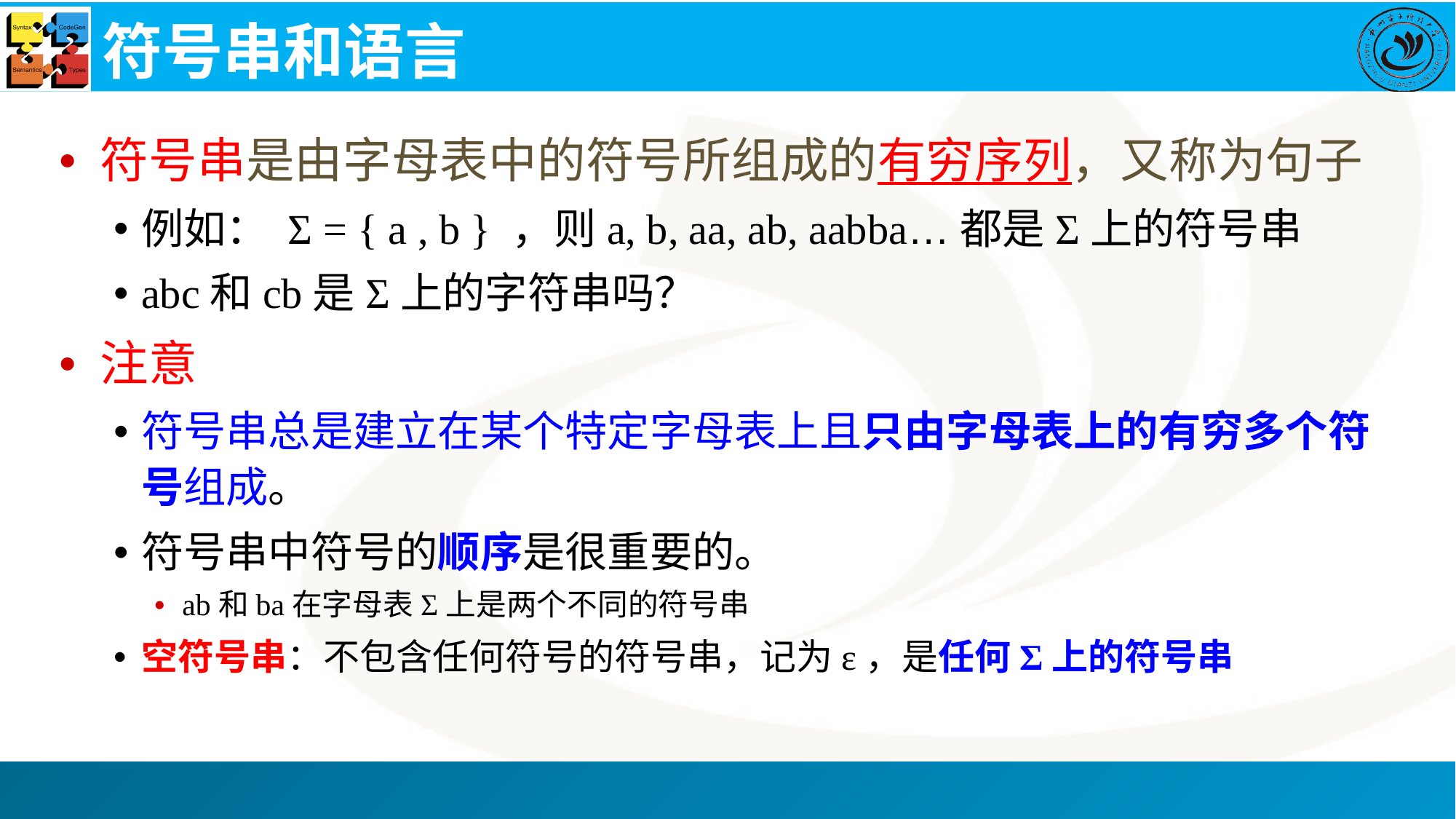

# 符号串和语言
符号串是由字母表中的符号所组成的有穷序列，又称为句子
例如： Σ = { a , b } ，则a, b, aa, ab, aabba…都是Σ上的符号串
abc和cb是Σ上的字符串吗？
注意
符号串总是建立在某个特定字母表上且只由字母表上的有穷多个符号组成。
符号串中符号的顺序是很重要的。
ab和ba在字母表Σ上是两个不同的符号串
空符号串：不包含任何符号的符号串，记为ε，是任何Σ上的符号串
7